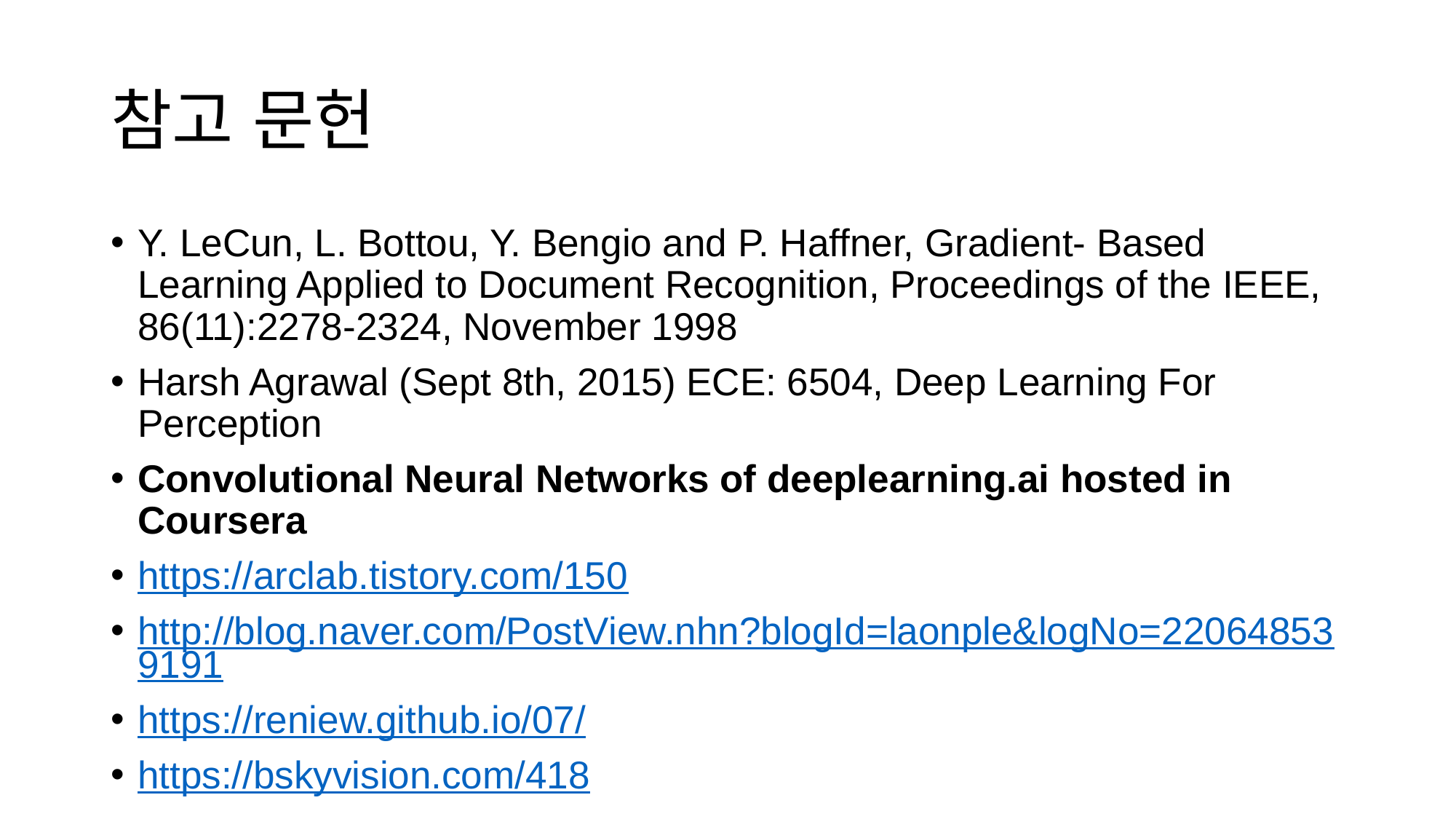

# 참고 문헌
Y. LeCun, L. Bottou, Y. Bengio and P. Haffner, Gradient- Based Learning Applied to Document Recognition, Proceedings of the IEEE, 86(11):2278-2324, November 1998
Harsh Agrawal (Sept 8th, 2015) ECE: 6504, Deep Learning For Perception
Convolutional Neural Networks of deeplearning.ai hosted in Coursera
https://arclab.tistory.com/150
http://blog.naver.com/PostView.nhn?blogId=laonple&logNo=220648539191
https://reniew.github.io/07/
https://bskyvision.com/418